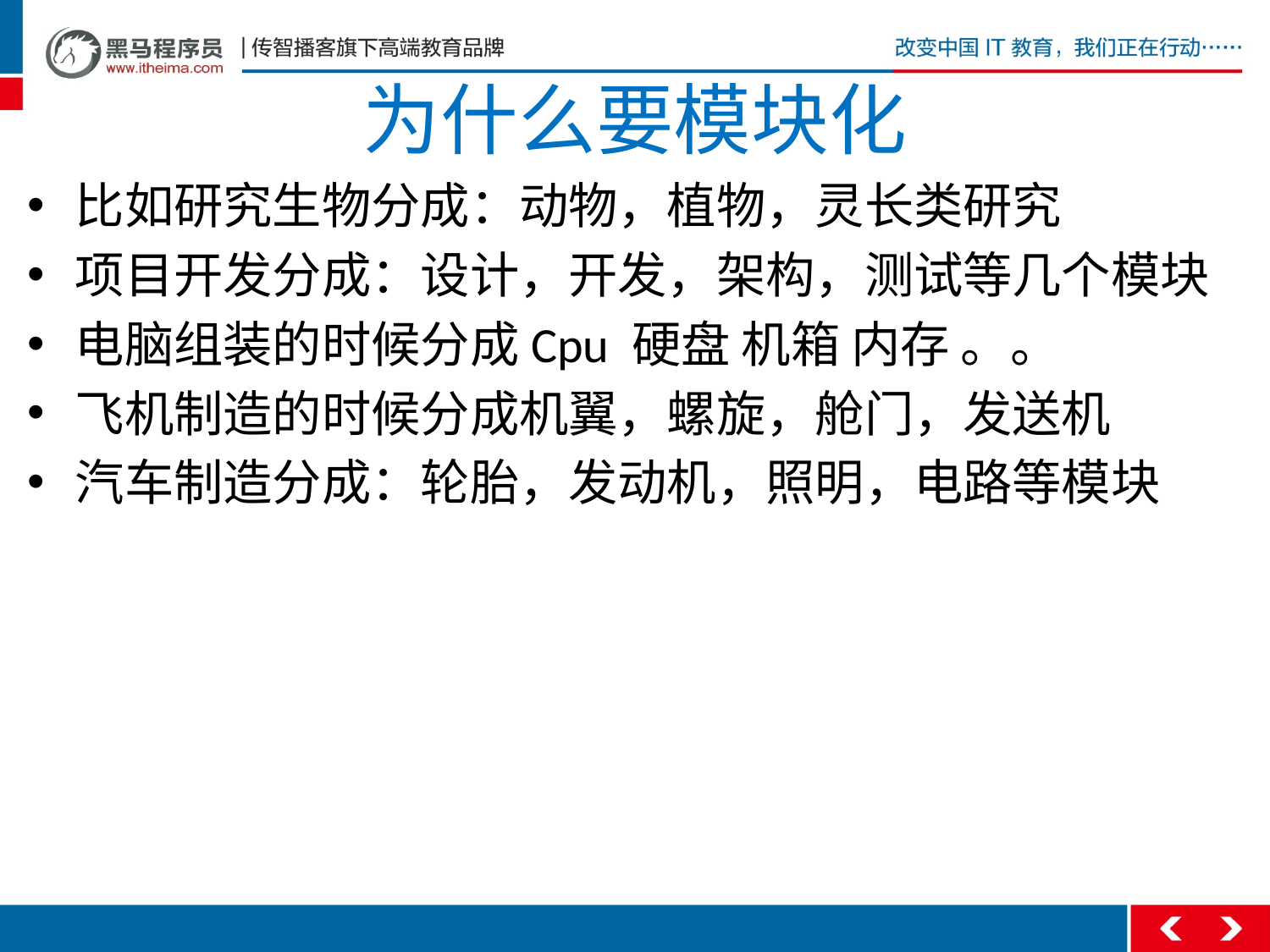

# 为什么要模块化
比如研究生物分成：动物，植物，灵长类研究
项目开发分成：设计，开发，架构，测试等几个模块
电脑组装的时候分成Cpu 硬盘 机箱 内存 。。
飞机制造的时候分成机翼，螺旋，舱门，发送机
汽车制造分成：轮胎，发动机，照明，电路等模块